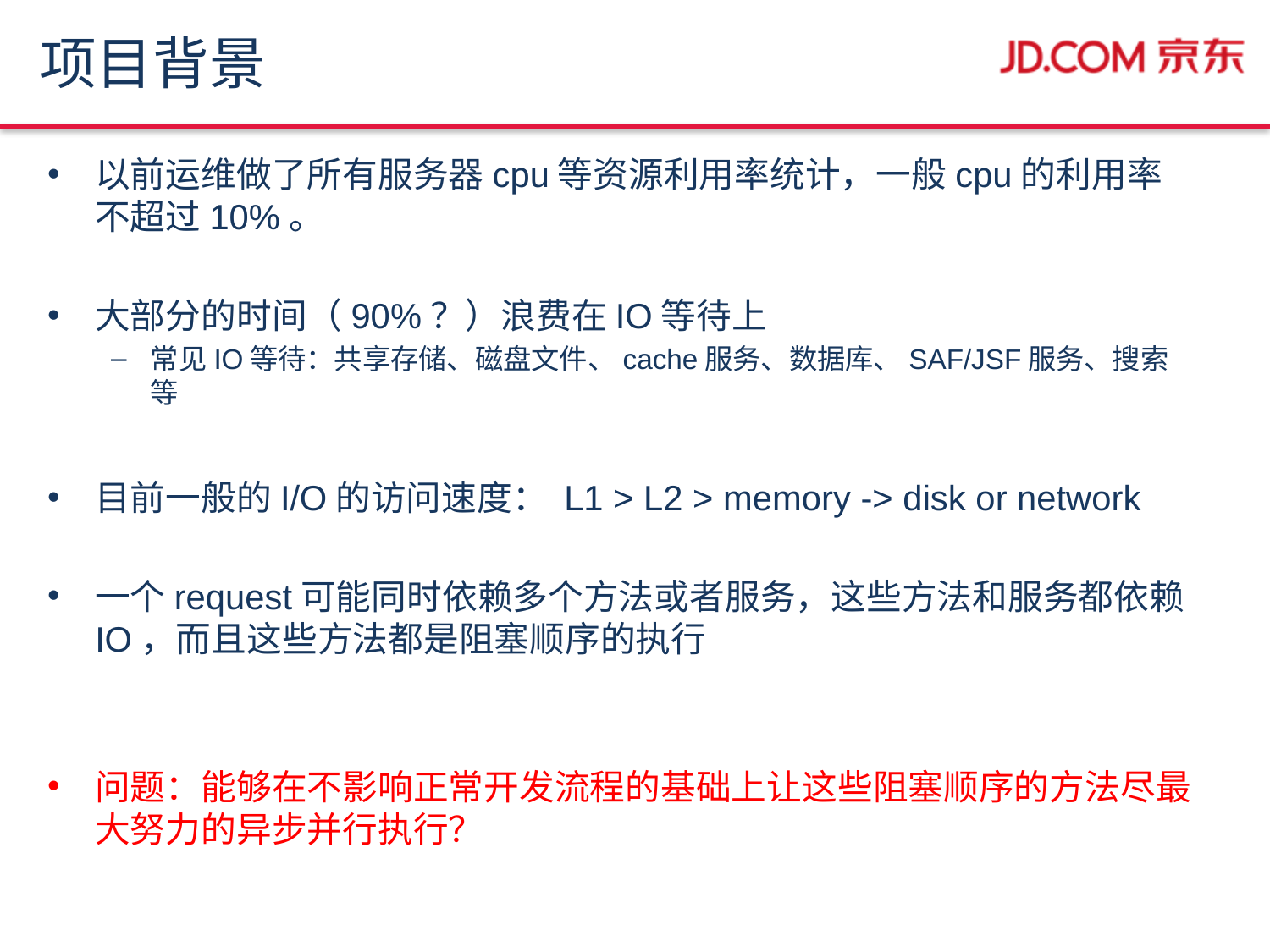

# 项目背景
以前运维做了所有服务器cpu等资源利用率统计，一般cpu的利用率不超过10%。

大部分的时间（90%？）浪费在IO等待上
常见IO等待：共享存储、磁盘文件、cache服务、数据库、SAF/JSF服务、搜索等

目前一般的I/O的访问速度： L1 > L2 > memory -> disk or network

一个request可能同时依赖多个方法或者服务，这些方法和服务都依赖IO，而且这些方法都是阻塞顺序的执行

问题：能够在不影响正常开发流程的基础上让这些阻塞顺序的方法尽最大努力的异步并行执行？